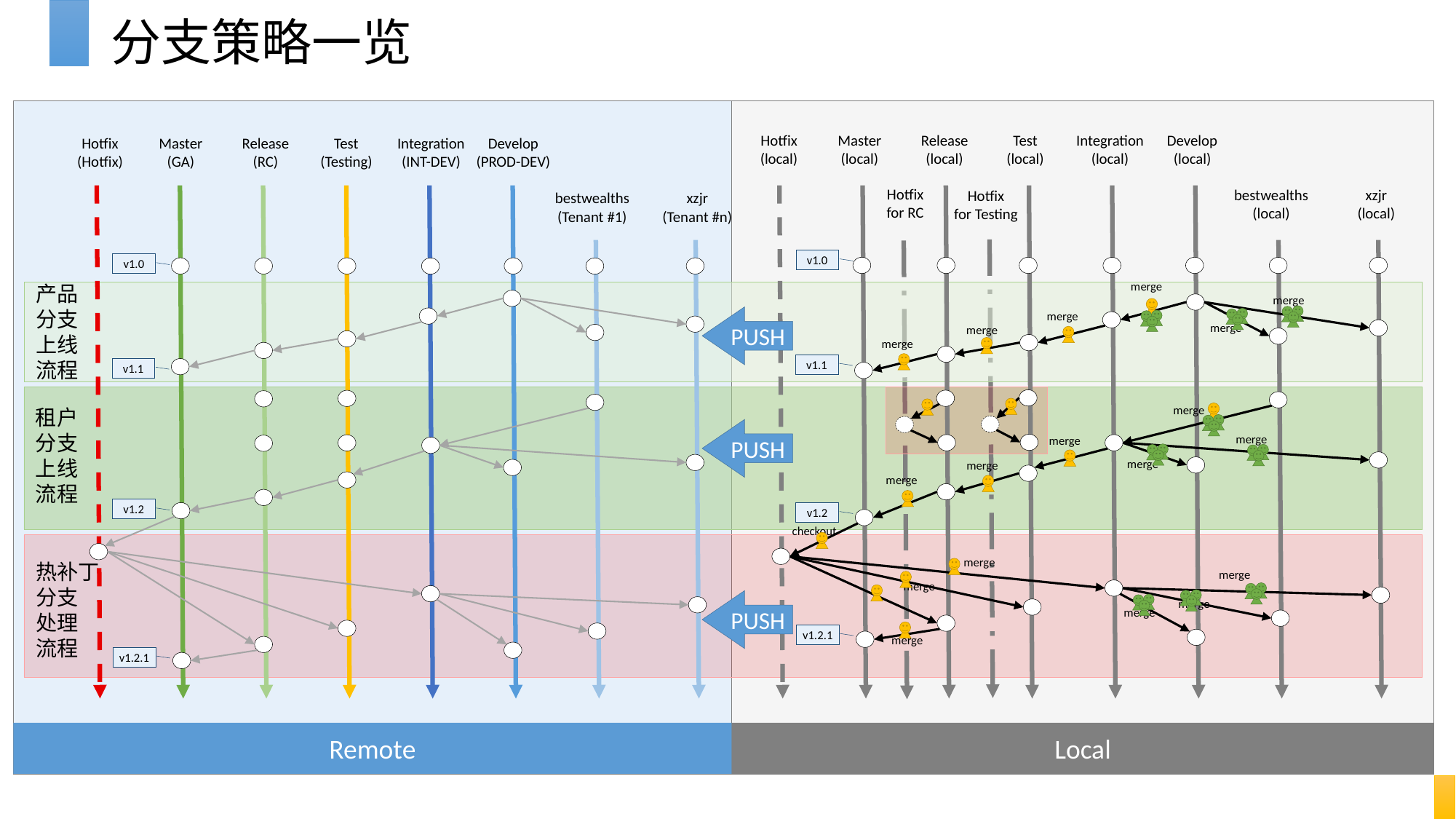

# 分支策略一览

Hotfix
(local)
Master
(local)
Release
(local)
Test
(local)
Integration
(local)
Develop
(local)
Hotfix
(Hotfix)
Master
(GA)
Release
(RC)
Test
(Testing)
Integration
(INT-DEV)
Develop
(PROD-DEV)
Hotfix
for RC
bestwealths
(local)
xzjr
(local)
Hotfix
for Testing
bestwealths
(Tenant #1)
xzjr
(Tenant #n)
v1.0
v1.0

merge
产品
分支
上线
流程

merge

merge

PUSH

merge

merge

merge

v1.1
v1.1

merge

租户
分支
上线
流程

PUSH
merge
merge

merge

merge

merge

v1.2

v1.2

checkout

merge
热补丁
分支
处理
流程

merge

merge

PUSH
merge

merge

v1.2.1
merge

v1.2.1

Remote
Local